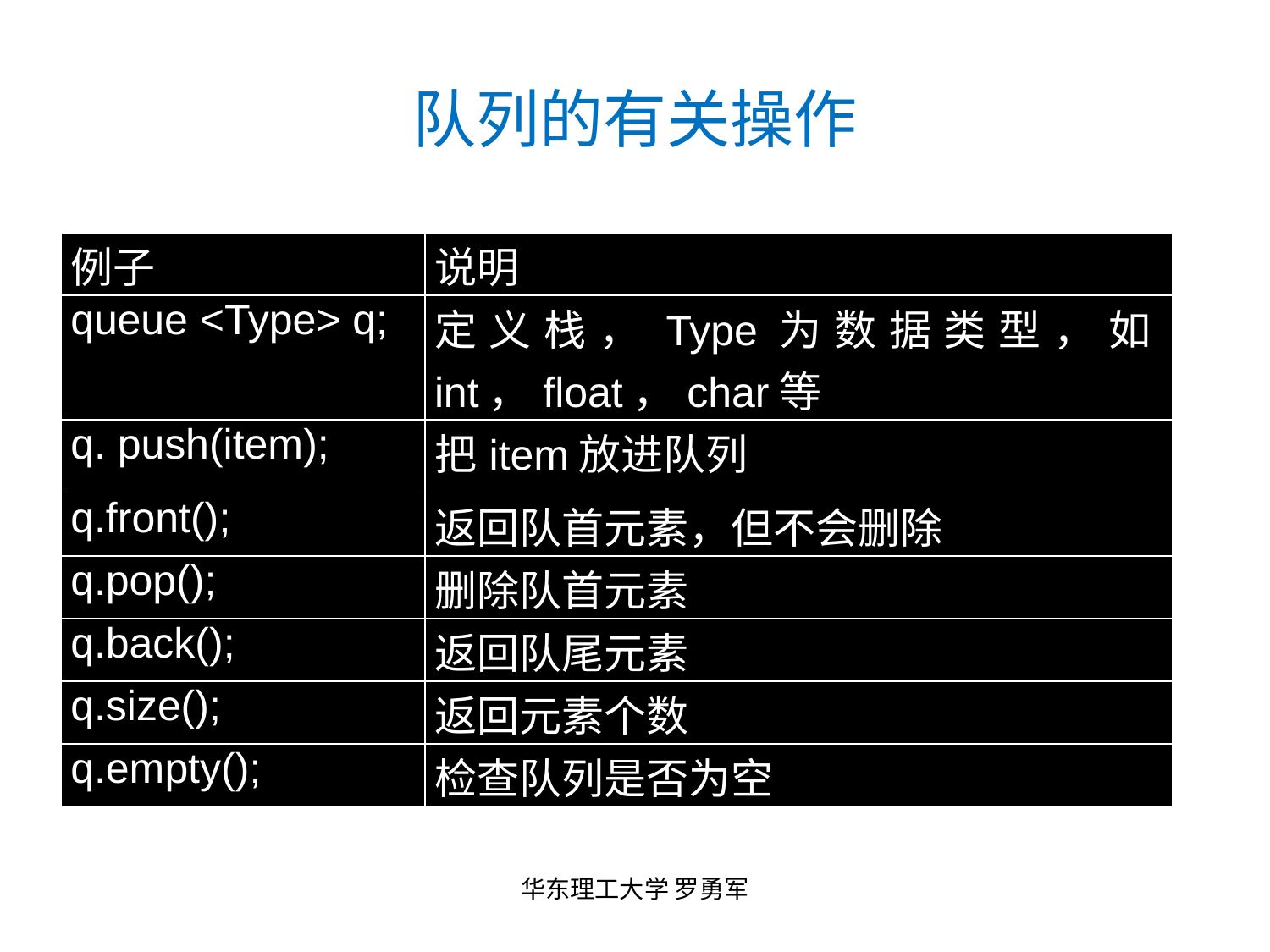

# 队列的有关操作
| 例子 | 说明 |
| --- | --- |
| queue <Type> q; | 定义栈，Type为数据类型，如int，float，char等 |
| q. push(item); | 把item放进队列 |
| q.front(); | 返回队首元素，但不会删除 |
| q.pop(); | 删除队首元素 |
| q.back(); | 返回队尾元素 |
| q.size(); | 返回元素个数 |
| q.empty(); | 检查队列是否为空 |
华东理工大学 罗勇军